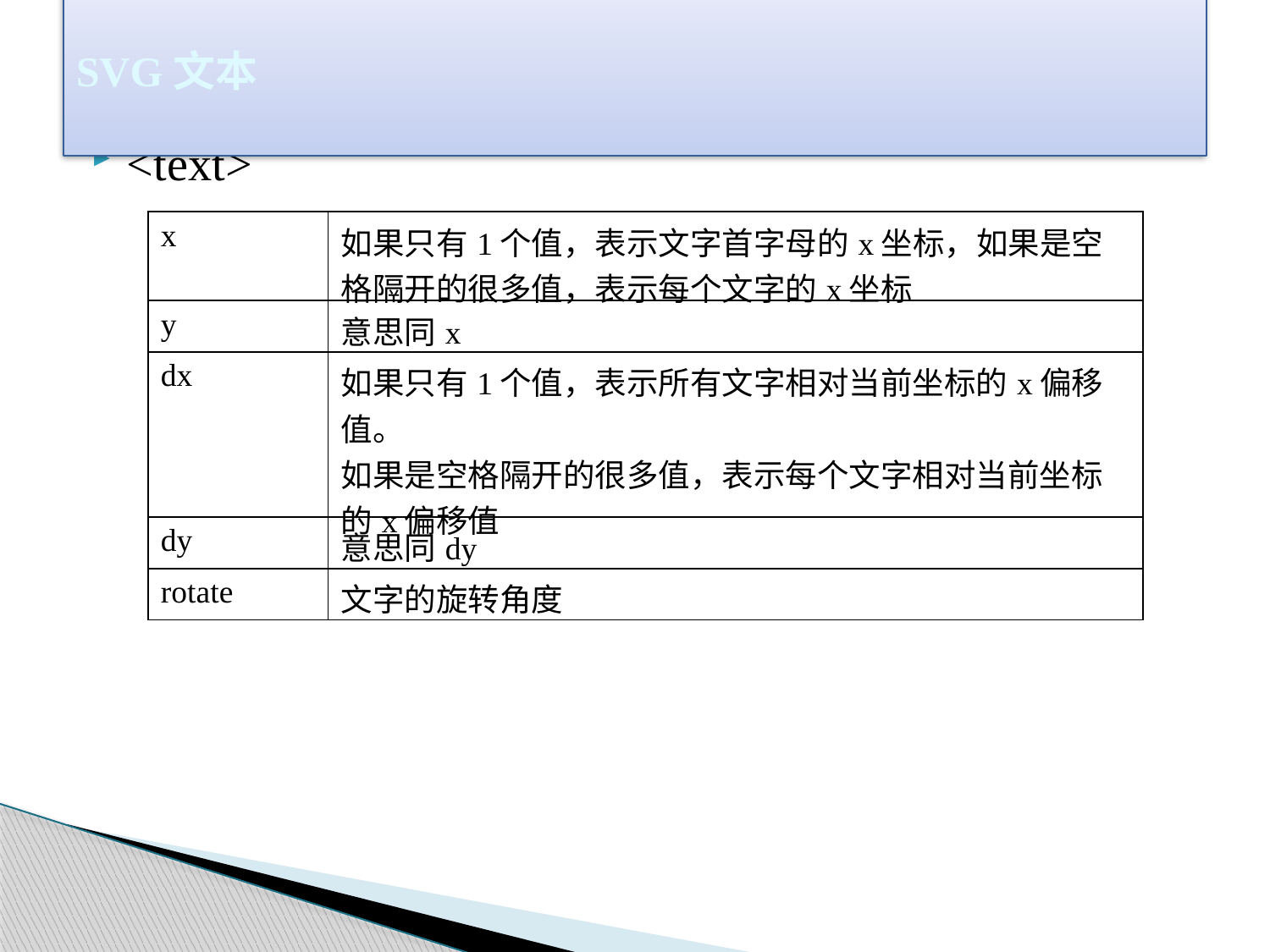

# SVG文本
<text>
| x | 如果只有1个值，表示文字首字母的x坐标，如果是空格隔开的很多值，表示每个文字的x坐标 |
| --- | --- |
| y | 意思同x |
| dx | 如果只有1个值，表示所有文字相对当前坐标的x偏移值。 如果是空格隔开的很多值，表示每个文字相对当前坐标的x偏移值 |
| dy | 意思同dy |
| rotate | 文字的旋转角度 |